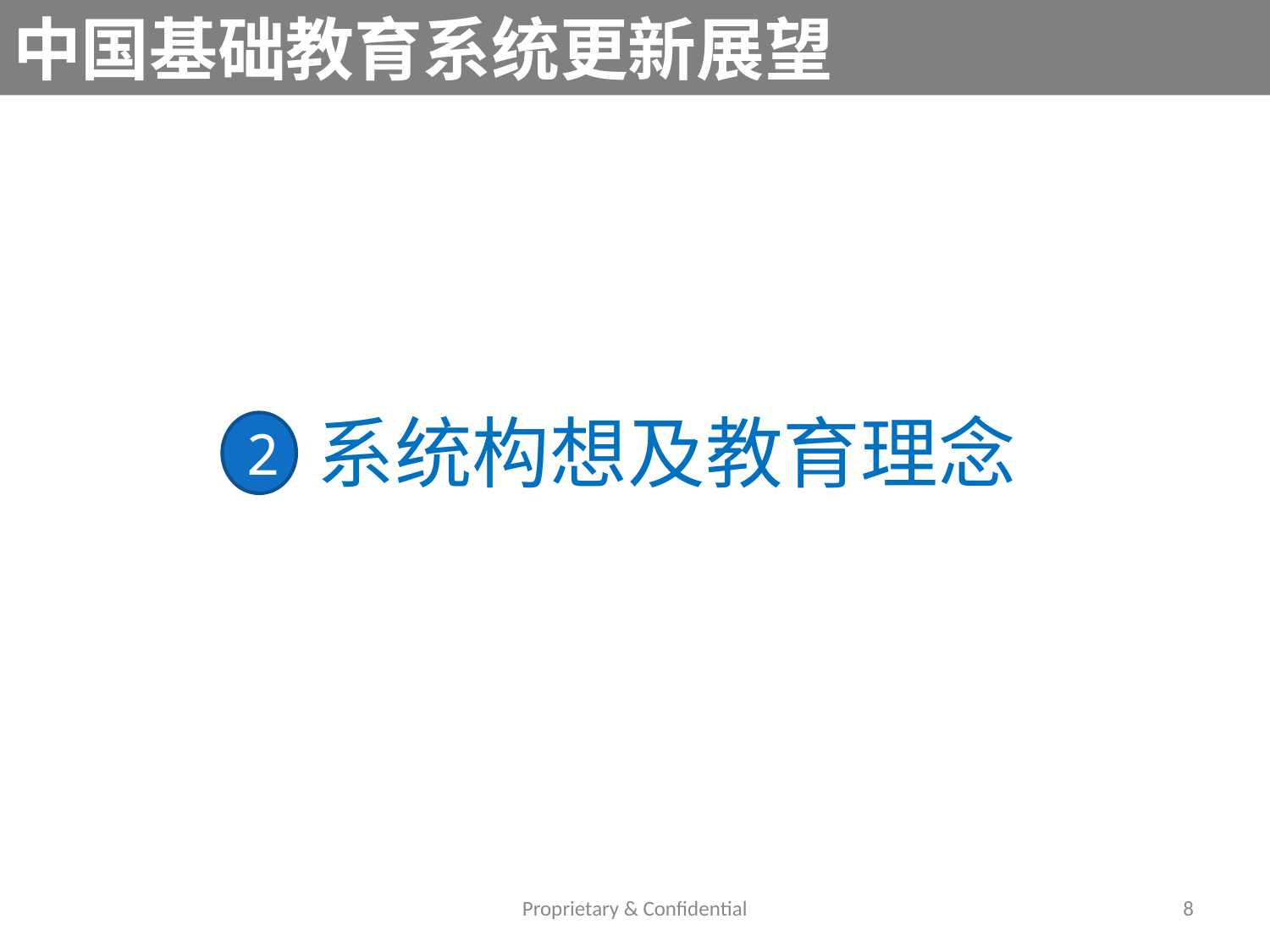

中国基础教育系统更新展望
# 系统构想及教育理念
2
Proprietary & Confidential
8